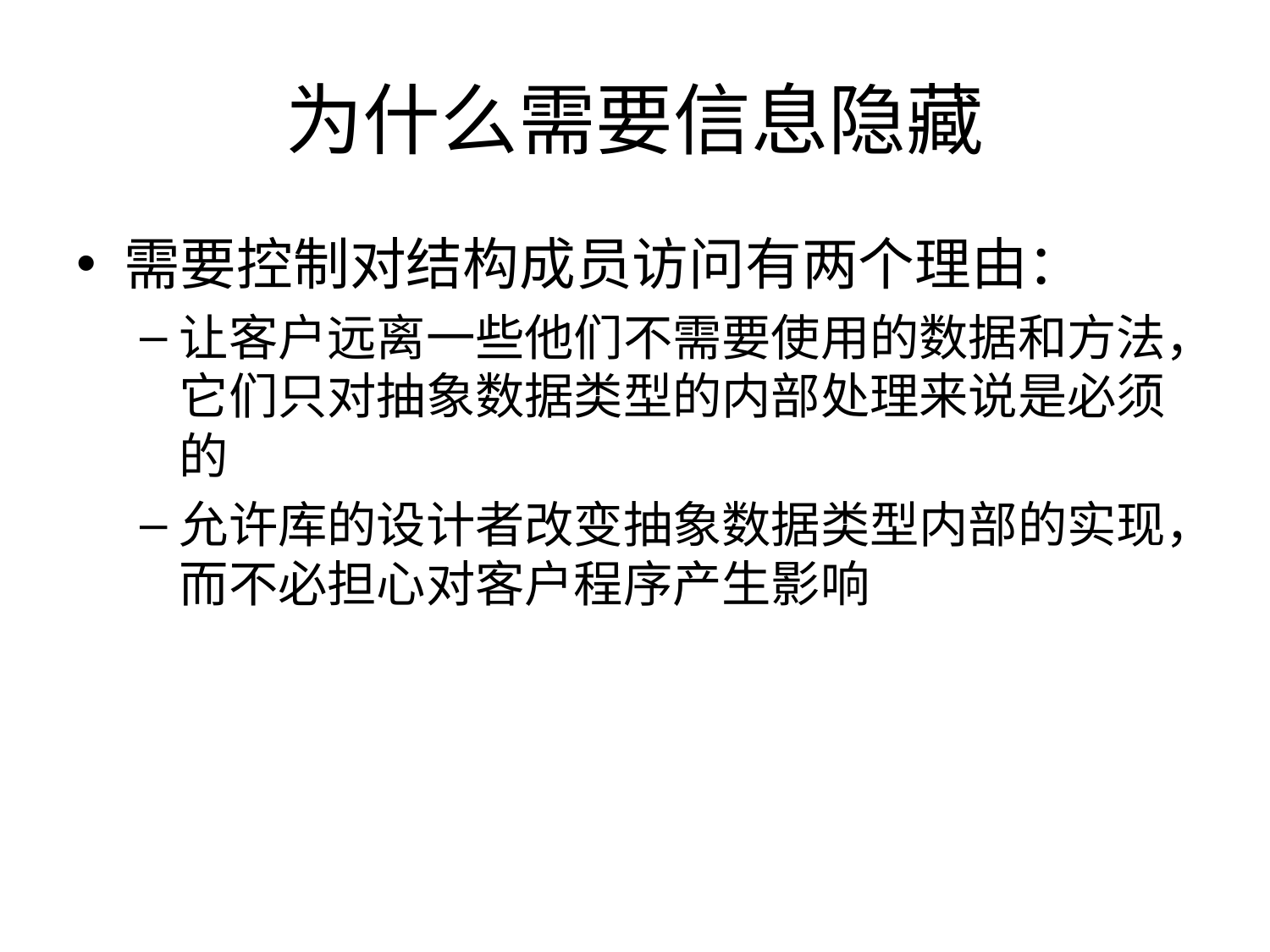

# 为什么需要信息隐藏
需要控制对结构成员访问有两个理由：
让客户远离一些他们不需要使用的数据和方法，它们只对抽象数据类型的内部处理来说是必须的
允许库的设计者改变抽象数据类型内部的实现，而不必担心对客户程序产生影响